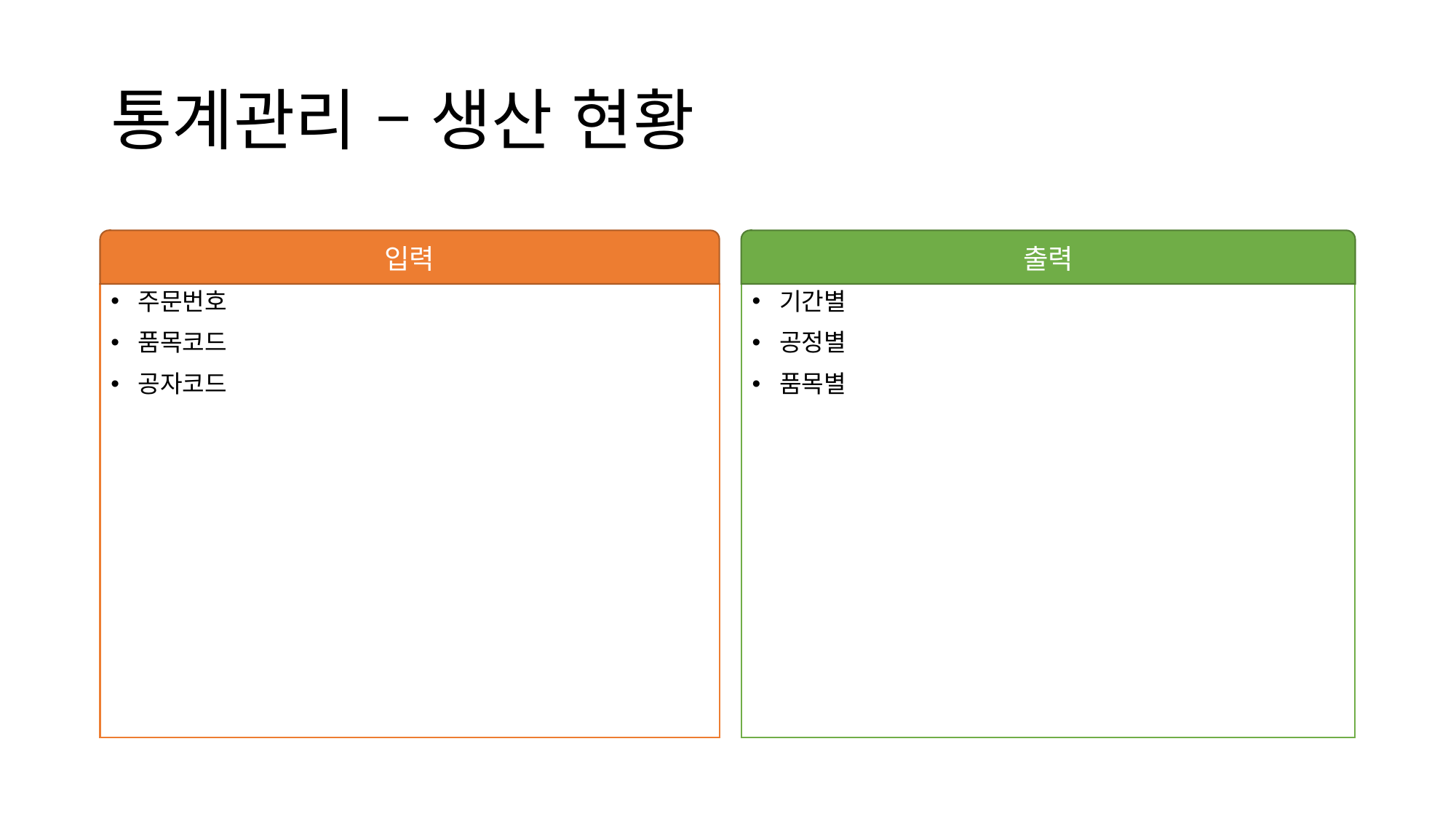

# 통계관리 – 생산 현황
입력
출력
주문번호
품목코드
공자코드

기간별
공정별
품목별